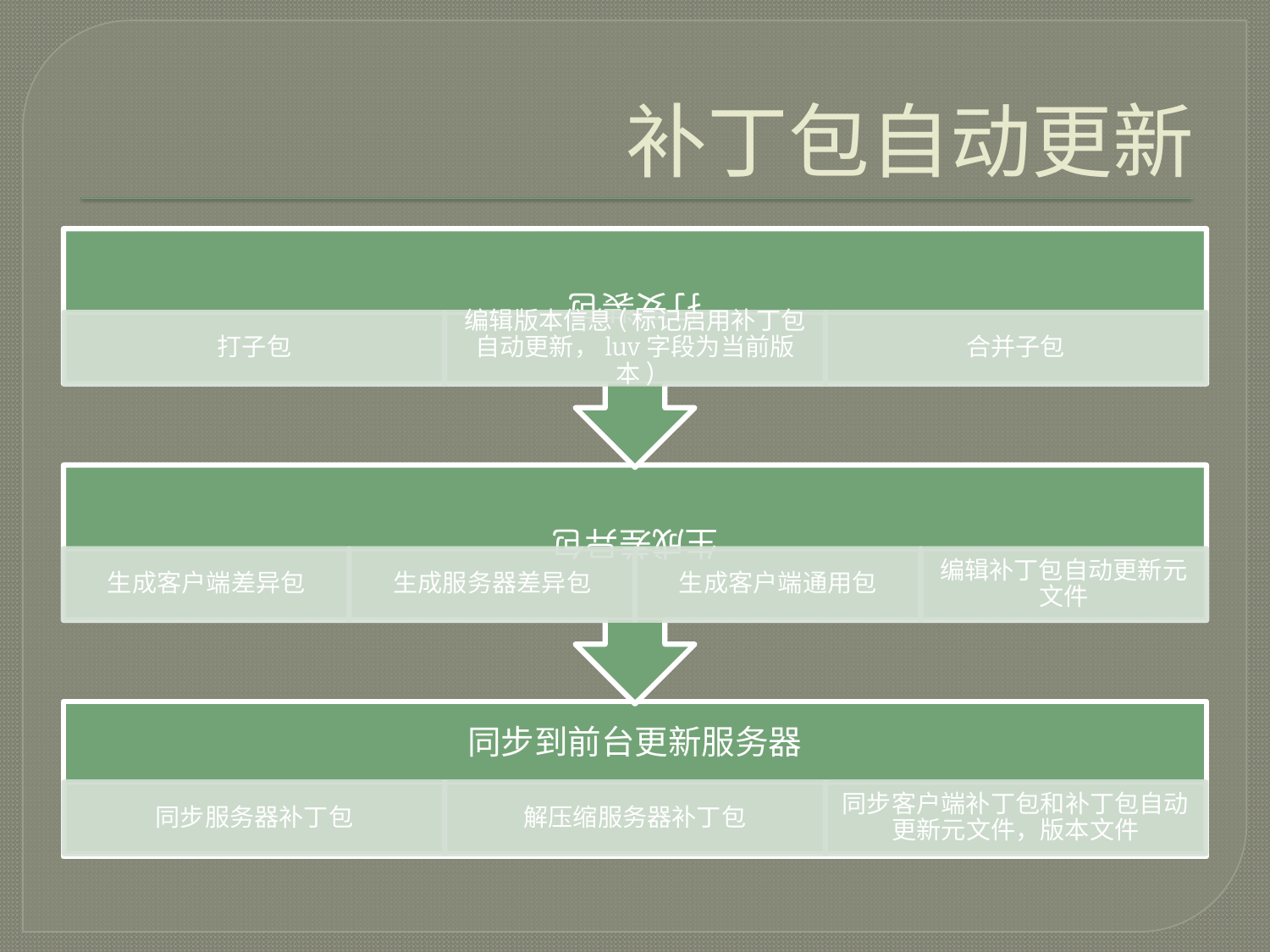

# 补丁包自动更新
同步到前台更新服务器
同步服务器补丁包
解压缩服务器补丁包
同步客户端补丁包和补丁包自动更新元文件，版本文件
生成差异包
生成客户端差异包
生成服务器差异包
生成客户端通用包
编辑补丁包自动更新元文件
打安装包
打子包
编辑版本信息(标记启用补丁包自动更新，luv字段为当前版本)
合并子包